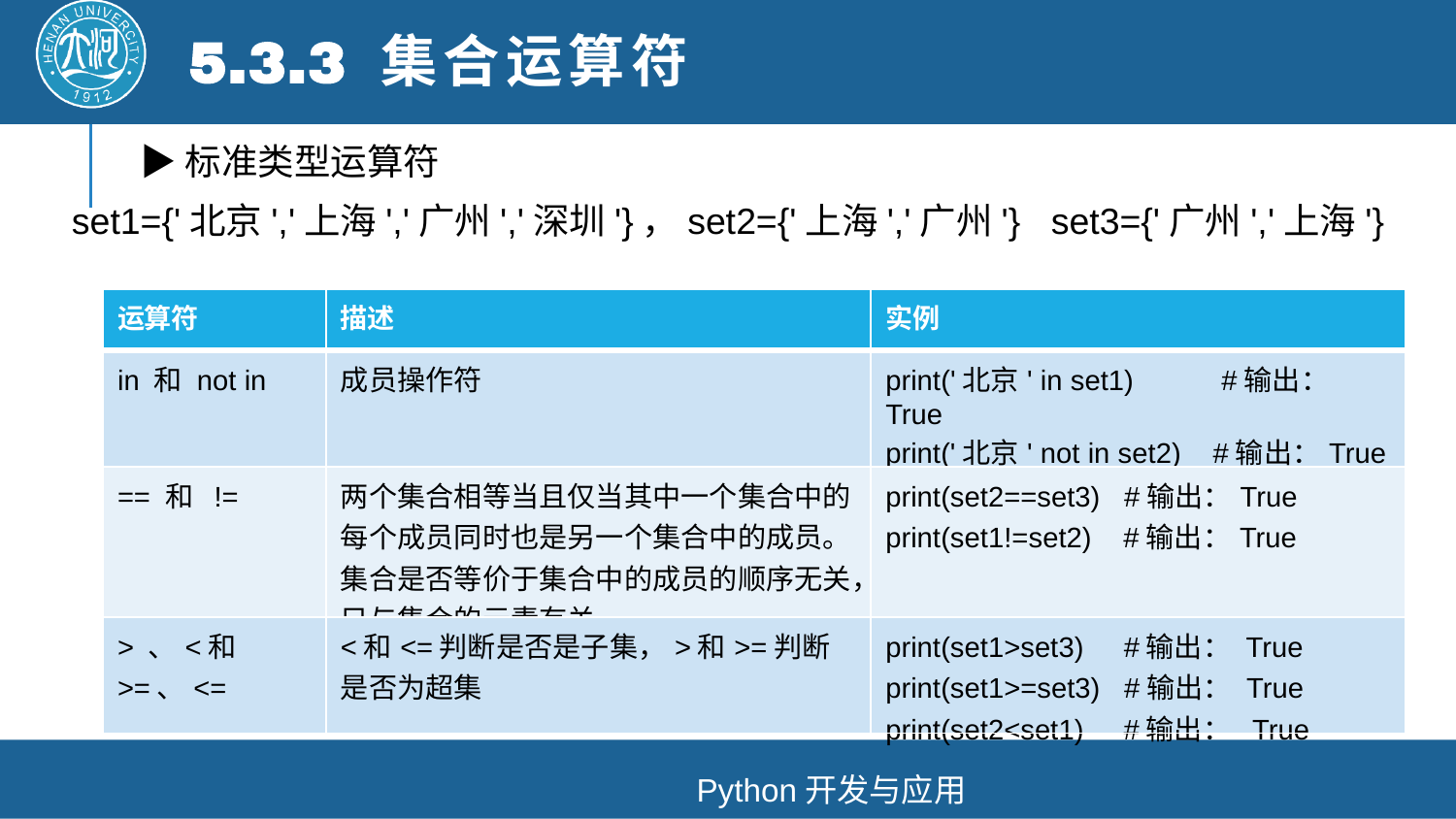

# 5.3.3 集合运算符
▶标准类型运算符
set1={'北京','上海','广州','深圳'}，set2={'上海','广州'}   set3={'广州','上海'}
| 运算符 | 描述 | 实例 |
| --- | --- | --- |
| in 和 not in | 成员操作符 | print('北京' in set1) #输出：True print('北京' not in set2) #输出：True |
| == 和 != | 两个集合相等当且仅当其中一个集合中的每个成员同时也是另一个集合中的成员。集合是否等价于集合中的成员的顺序无关，只与集合的元素有关。 | print(set2==set3) #输出：True print(set1!=set2) #输出：True |
| > 、<和>=、<= | <和<=判断是否是子集，>和>=判断是否为超集 | print(set1>set3) #输出： True print(set1>=set3) #输出： True print(set2<set1) #输出： True |

Python开发与应用
10